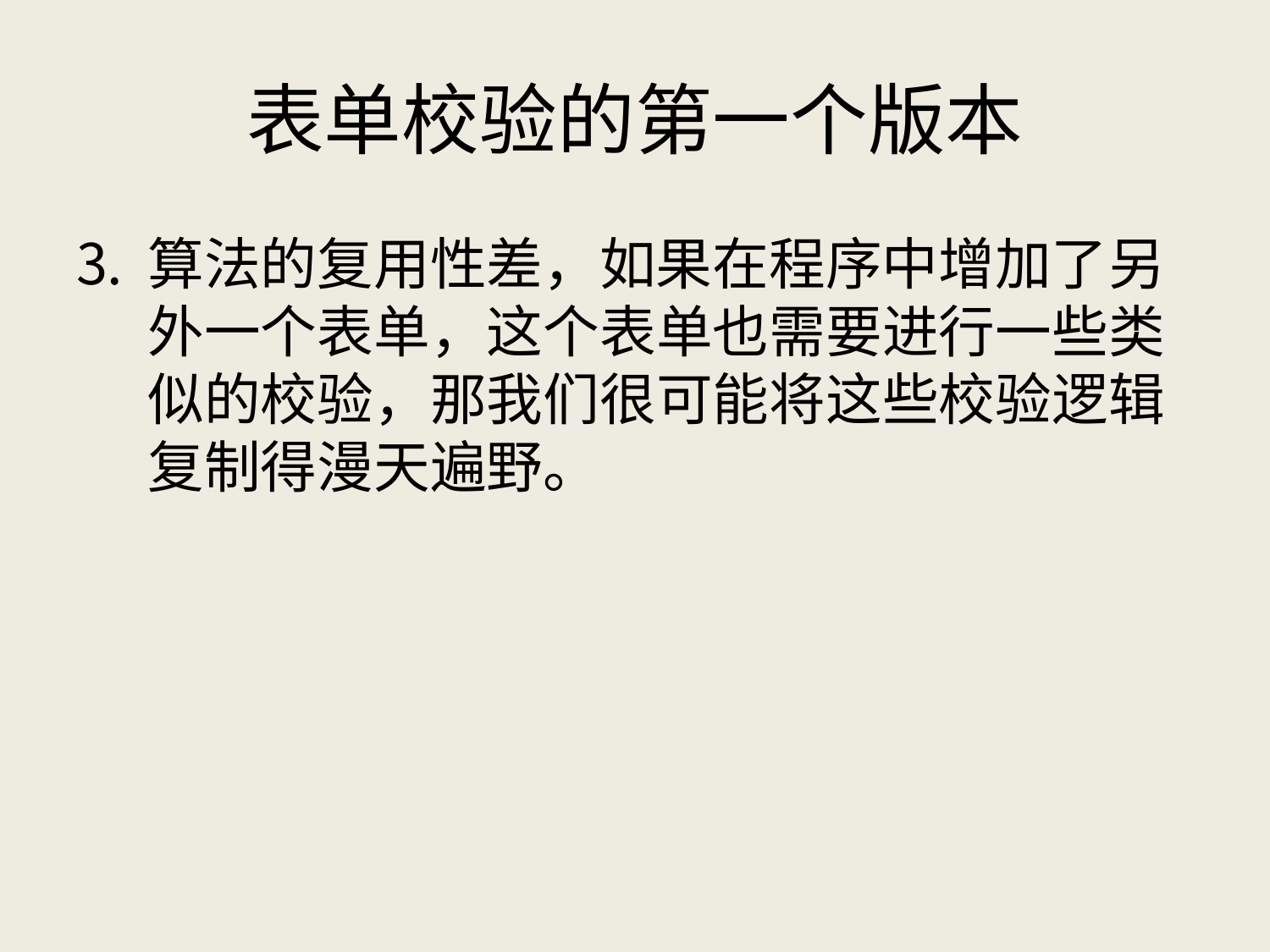

# 表单校验的第一个版本
算法的复用性差，如果在程序中增加了另外一个表单，这个表单也需要进行一些类似的校验，那我们很可能将这些校验逻辑复制得漫天遍野。